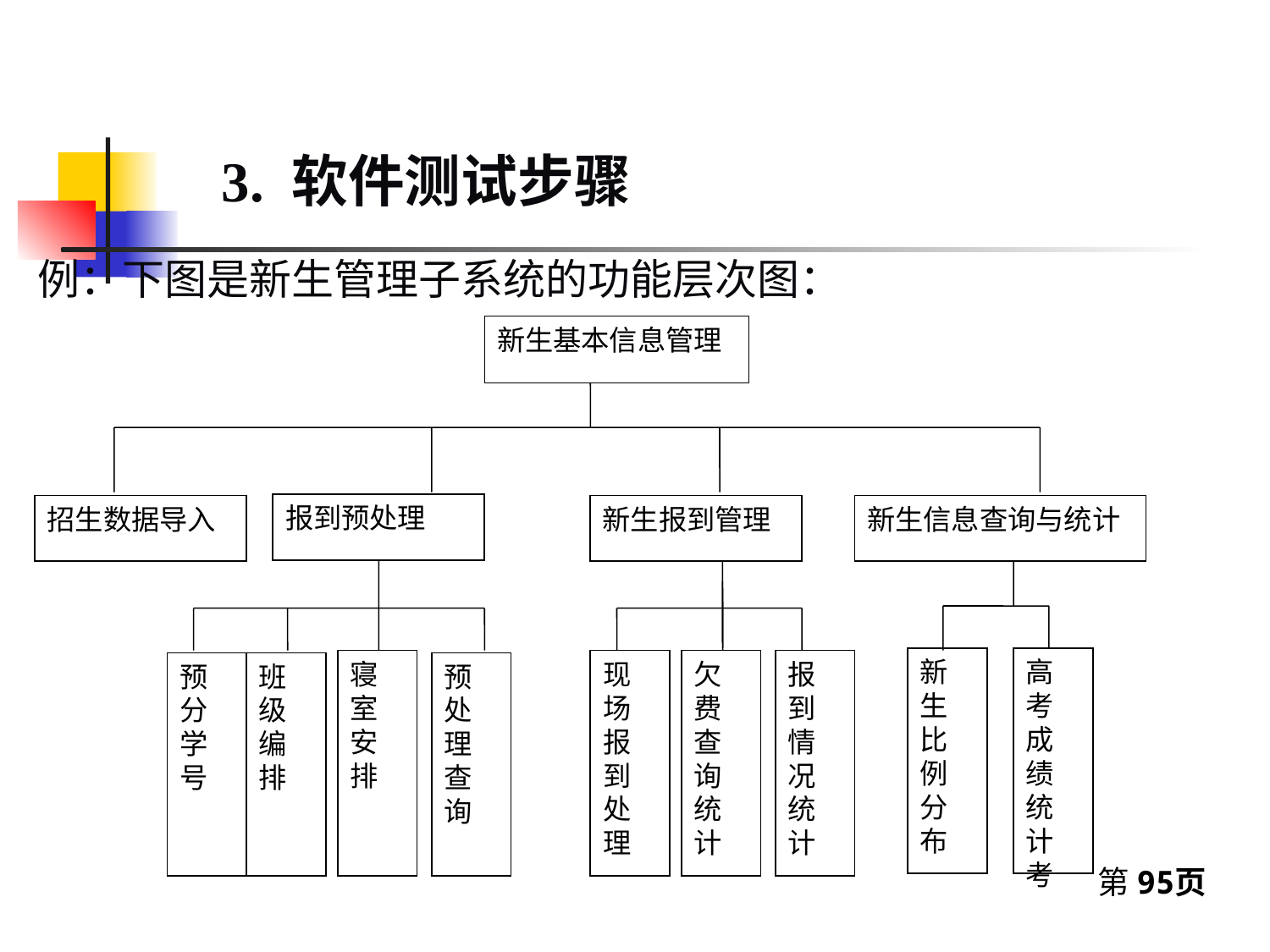

3. 软件测试步骤
例：下图是新生管理子系统的功能层次图：
新生基本信息管理

报到预处理
招生数据导入
新生报到管理
新生信息查询与统计

寝室安排
预分学号
班级编排
预处理查询

现场报到处理
欠费查询统计
报到情况统计

新生比例分布
高考成绩统计考